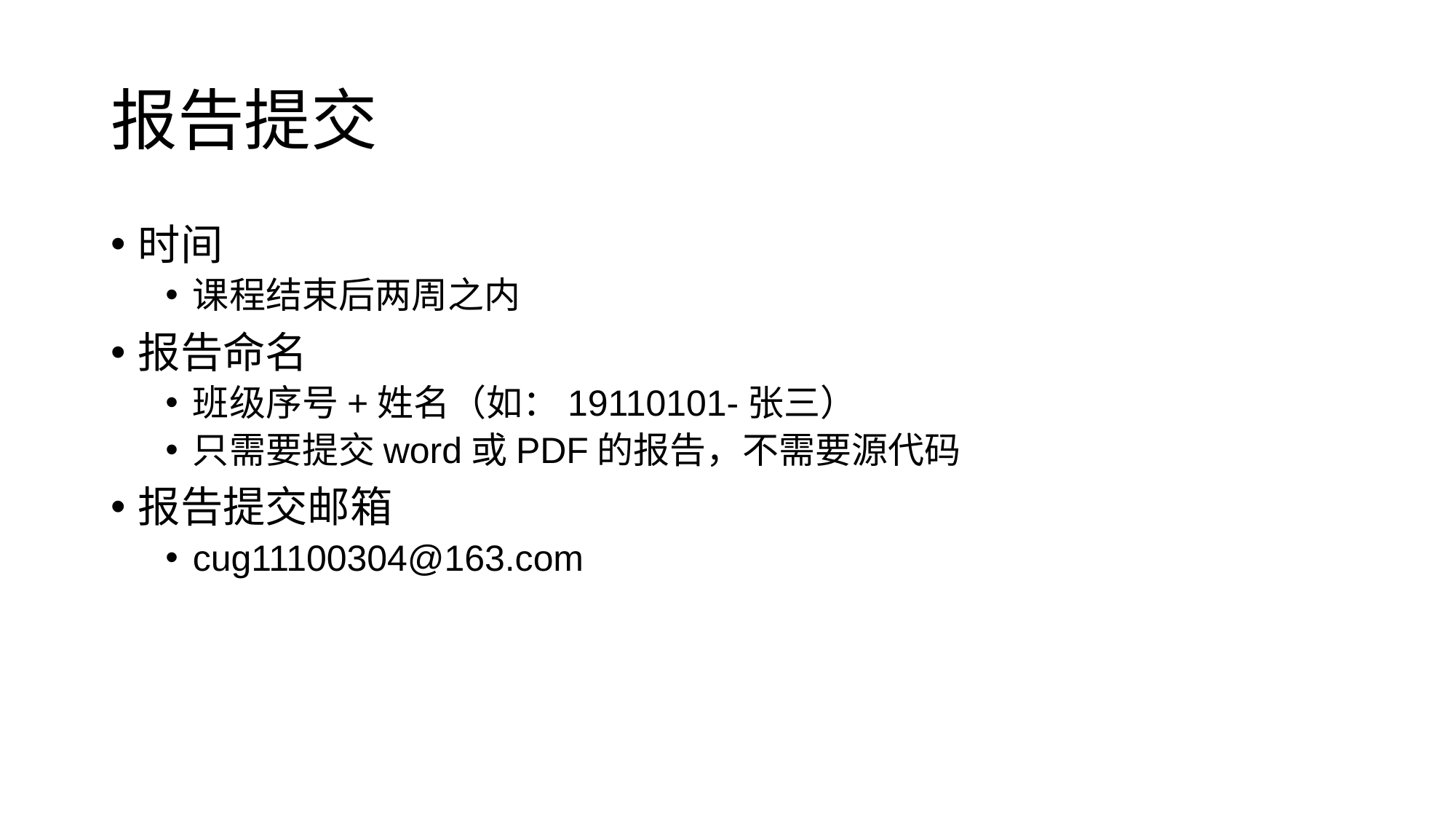

# 报告提交
时间
课程结束后两周之内
报告命名
班级序号+姓名（如：19110101-张三）
只需要提交word或PDF的报告，不需要源代码
报告提交邮箱
cug11100304@163.com